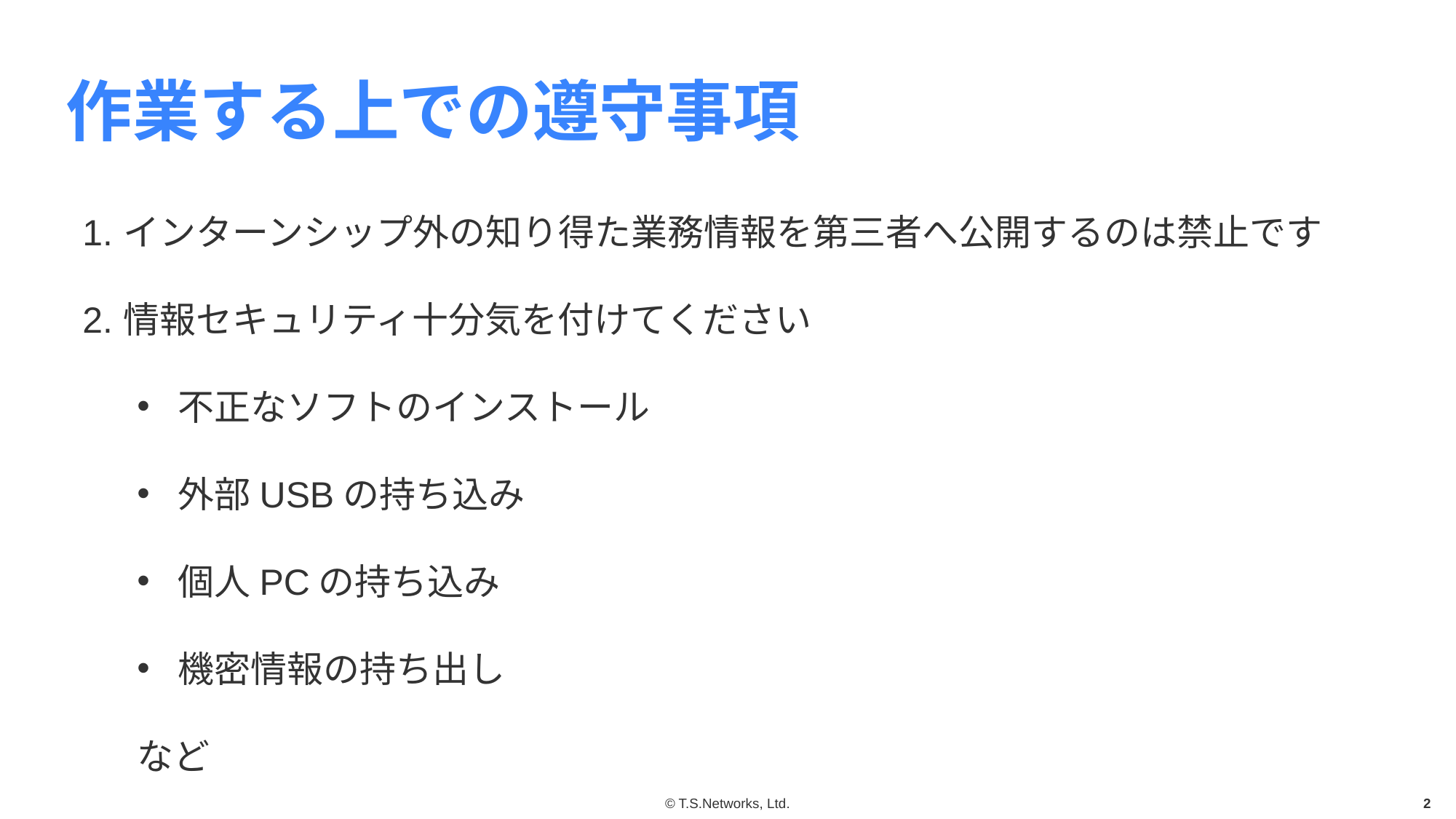

# 作業する上での遵守事項
インターンシップ外の知り得た業務情報を第三者へ公開するのは禁止です
情報セキュリティ十分気を付けてください
不正なソフトのインストール
外部USBの持ち込み
個人PCの持ち込み
機密情報の持ち出し
など
© T.S.Networks, Ltd.
2